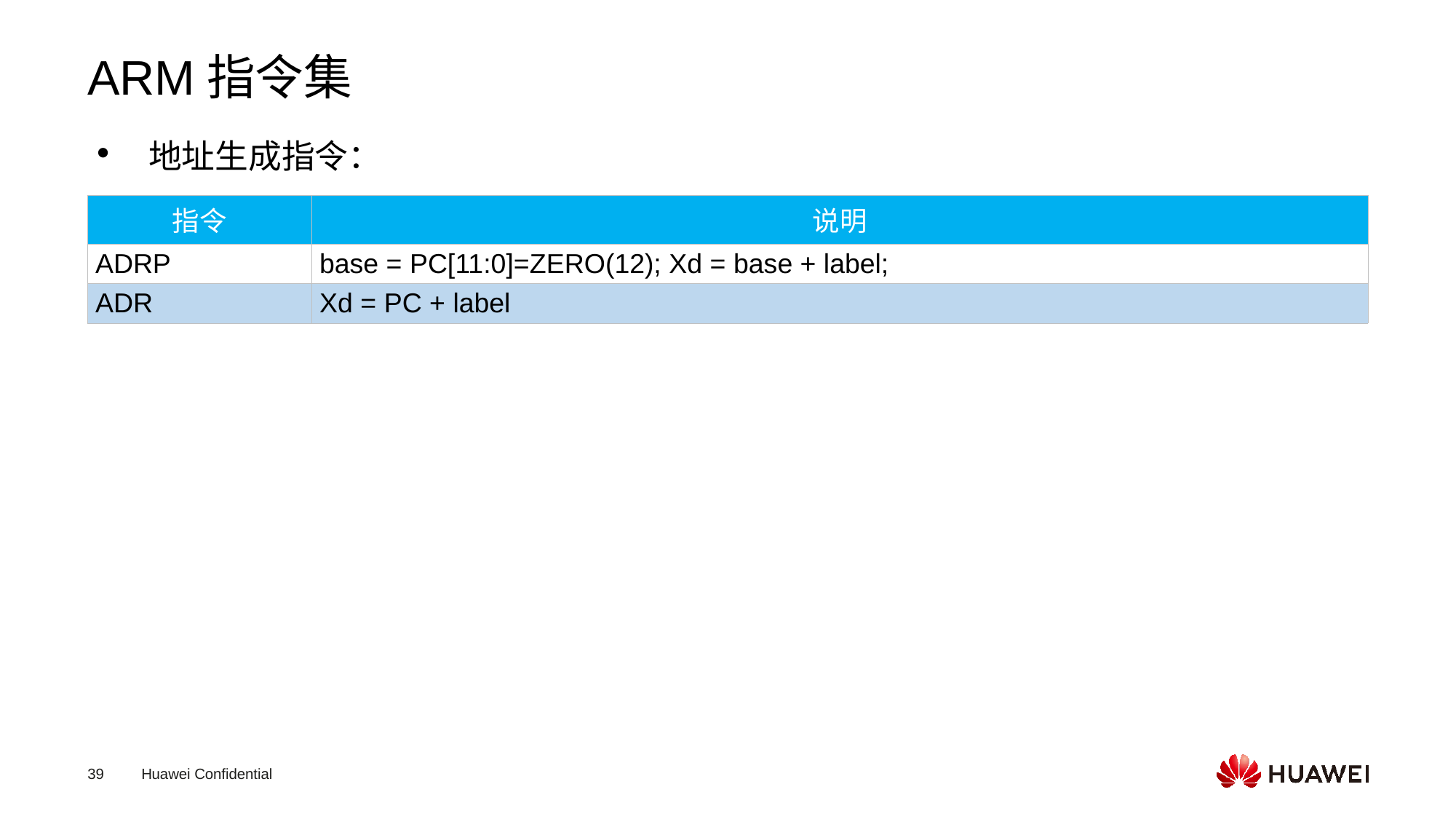

# ARM指令集
 地址生成指令：
| 指令 | 说明 |
| --- | --- |
| ADRP | base = PC[11:0]=ZERO(12); Xd = base + label; |
| ADR | Xd = PC + label |